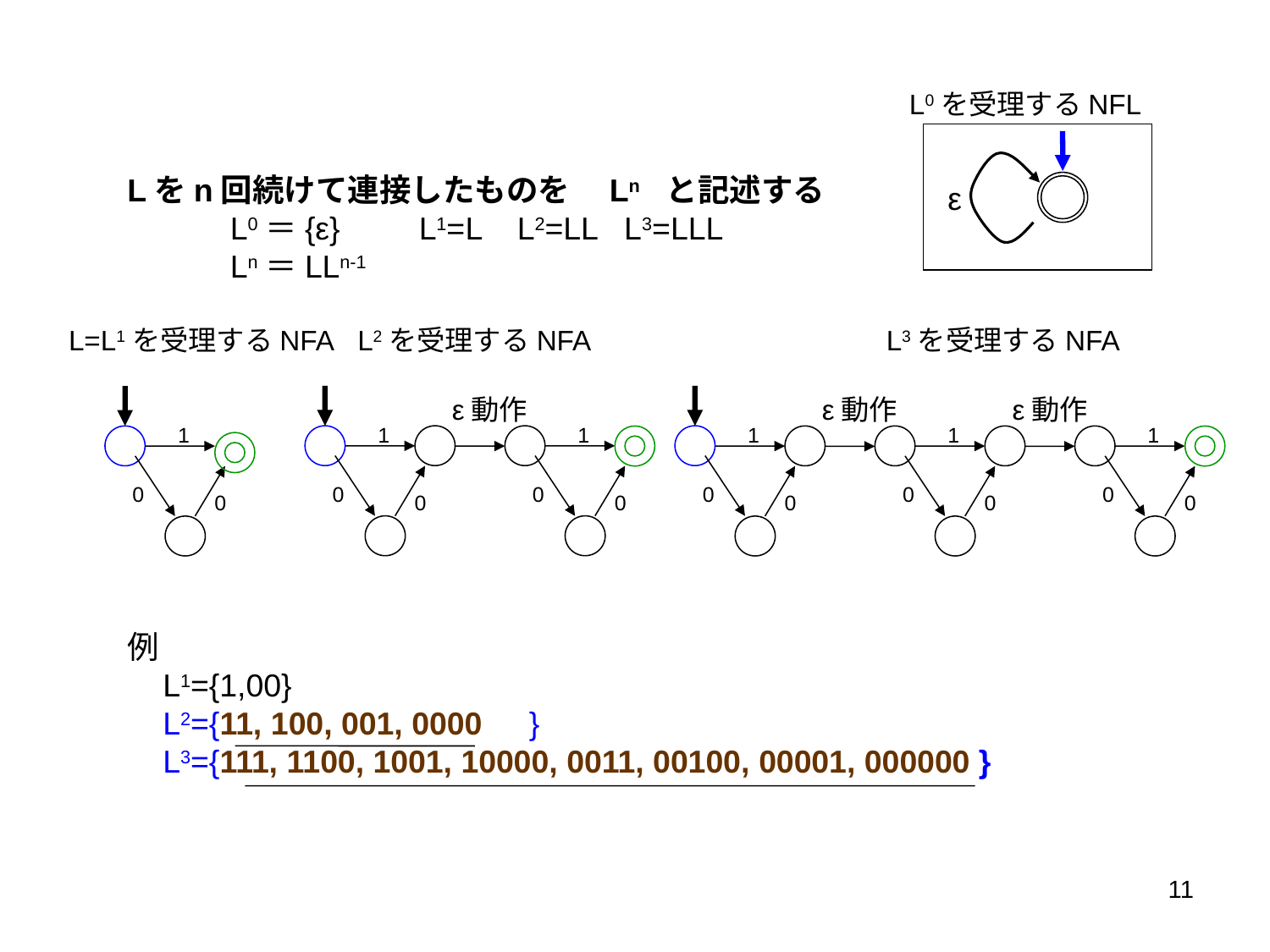

L0を受理するNFL

Lをn回続けて連接したものを　Ln　と記述する
　　　L0＝{ε}　　L1=L    L2=LL   L3=LLL
　　　Ln＝LLn-1

例
    L1={1,00}
    L2={11, 100, 001, 0000　}
    L3={111, 1100, 1001, 10000, 0011, 00100, 00001, 000000 }

ε

L=L1を受理するNFA
L2を受理するNFA　　　　　　　　　　L3を受理するNFA

ε動作

1

0
0

ε動作
ε動作
1
1
1
1
1

0
0
0
0
0
0
0
0
0
0

11